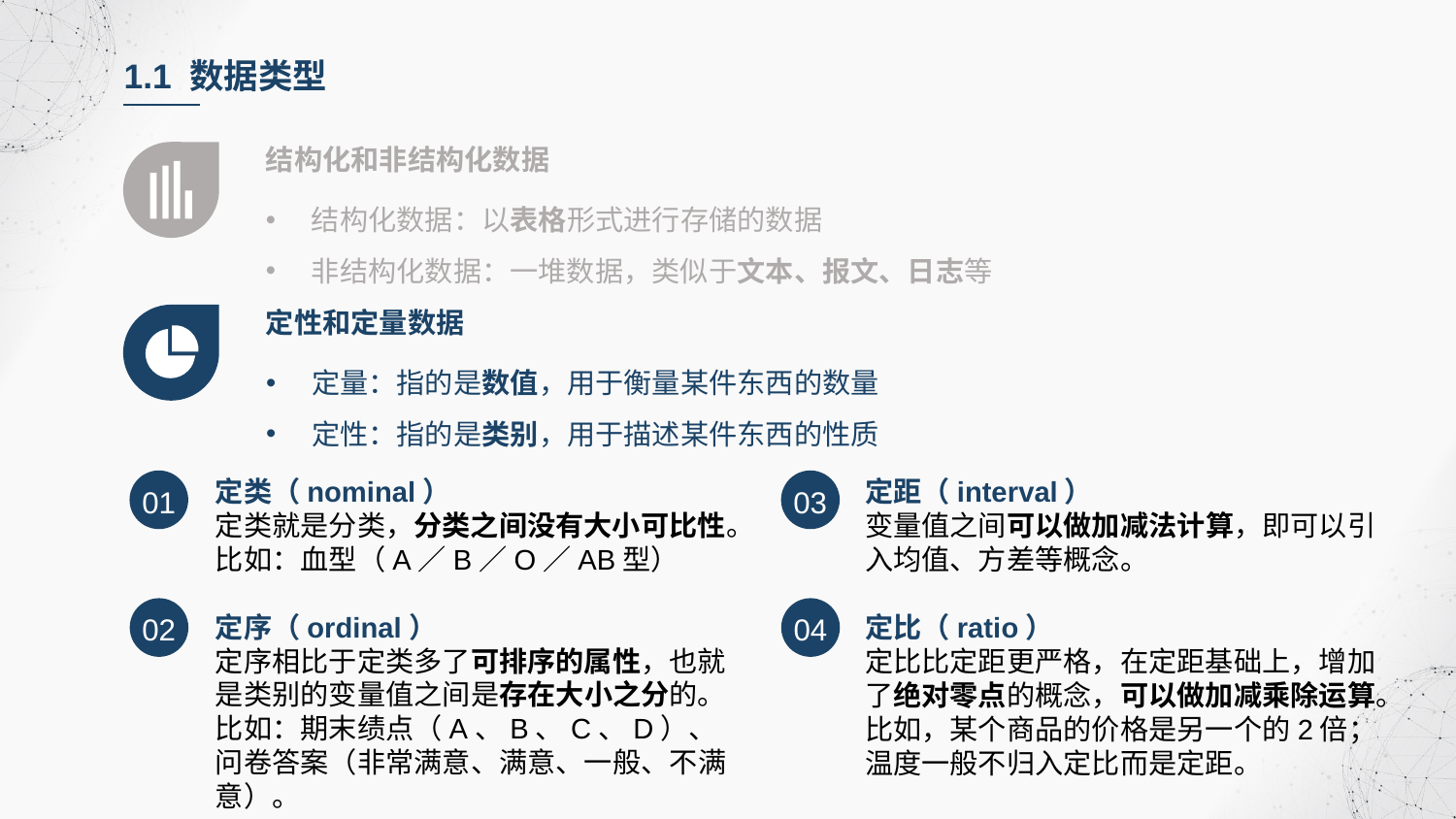

1.1 数据类型

结构化和非结构化数据
结构化数据：以表格形式进行存储的数据
非结构化数据：一堆数据，类似于文本、报文、日志等

定性和定量数据
定量：指的是数值，用于衡量某件东西的数量
定性：指的是类别，用于描述某件东西的性质
定类（nominal）
定类就是分类，分类之间没有大小可比性。
比如：血型（A／B／O／AB型）

定序（ordinal）
定序相比于定类多了可排序的属性，也就是类别的变量值之间是存在大小之分的。
比如：期末绩点（A、B、C、D）、问卷答案（非常满意、满意、一般、不满意）。
定距（interval）
变量值之间可以做加减法计算，即可以引入均值、方差等概念。

定比（ratio）
定比比定距更严格，在定距基础上，增加了绝对零点的概念，可以做加减乘除运算。
比如，某个商品的价格是另一个的2倍；温度一般不归入定比而是定距。

01

03

02

04